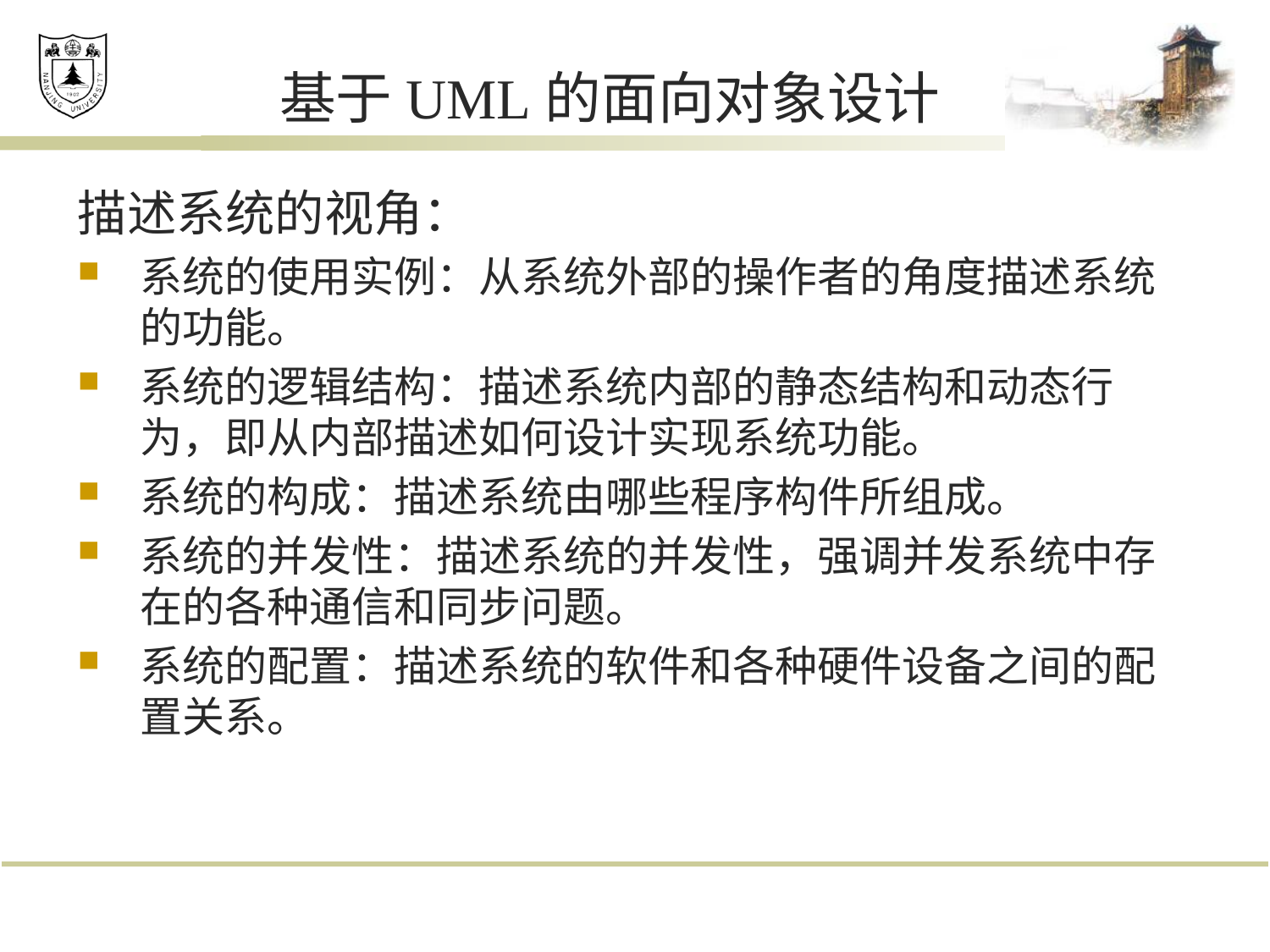

# 基于UML的面向对象设计
描述系统的视角：
系统的使用实例：从系统外部的操作者的角度描述系统的功能。
系统的逻辑结构：描述系统内部的静态结构和动态行为，即从内部描述如何设计实现系统功能。
系统的构成：描述系统由哪些程序构件所组成。
系统的并发性：描述系统的并发性，强调并发系统中存在的各种通信和同步问题。
系统的配置：描述系统的软件和各种硬件设备之间的配置关系。